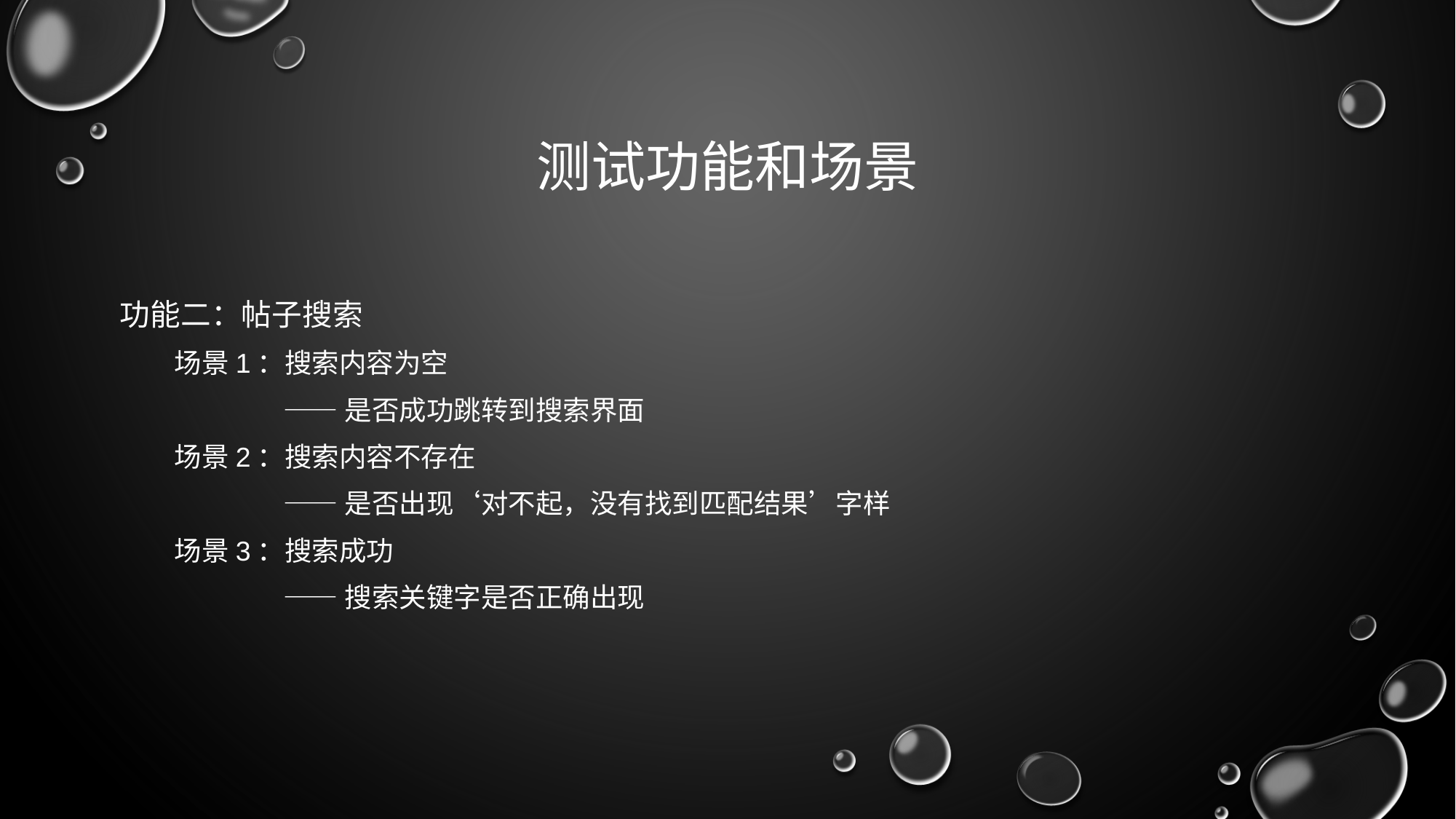

# 测试功能和场景
功能二：帖子搜索
场景1：搜索内容为空
	——是否成功跳转到搜索界面
场景2：搜索内容不存在
	——是否出现‘对不起，没有找到匹配结果’字样
场景3：搜索成功
	——搜索关键字是否正确出现